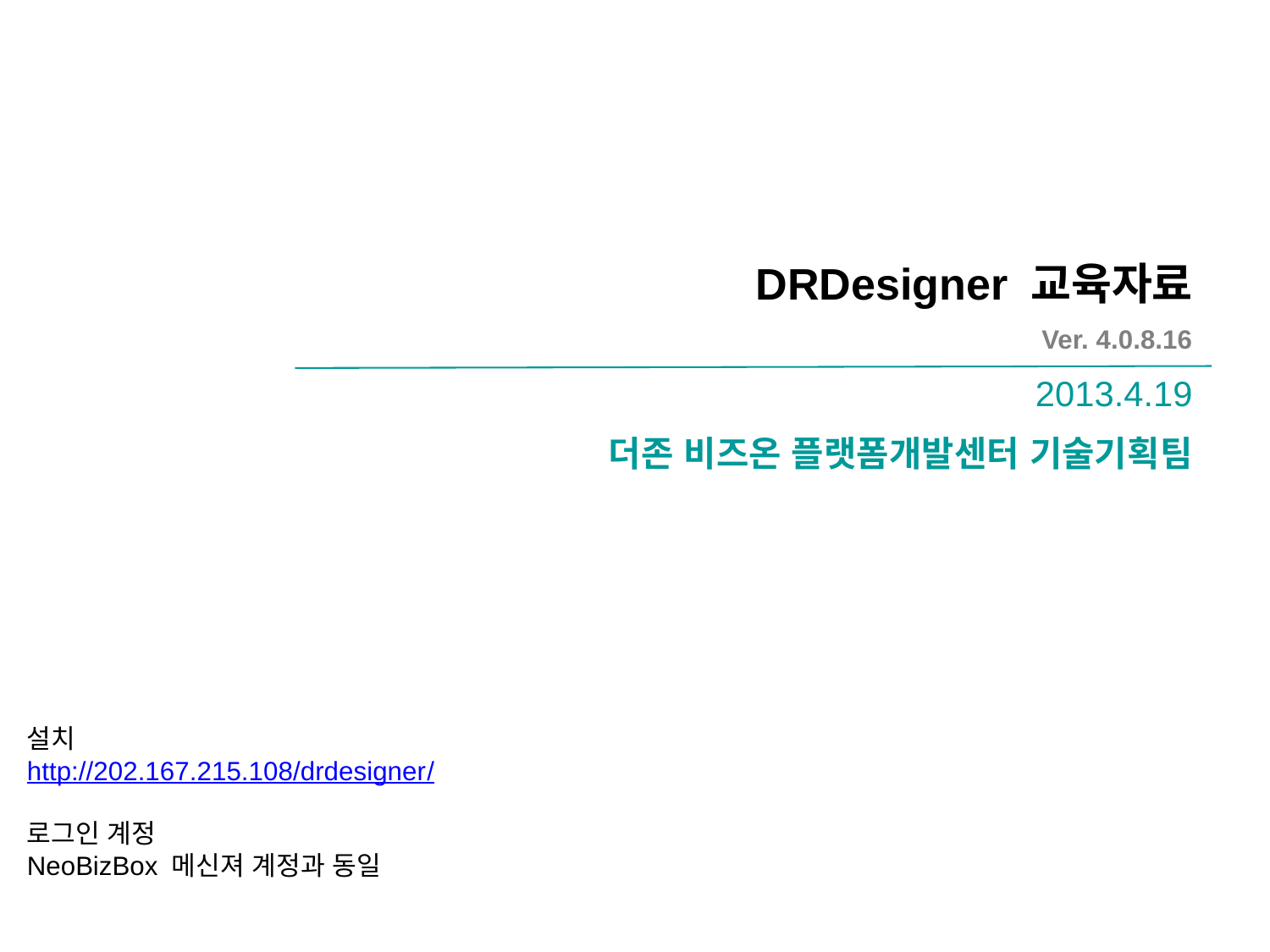

DRDesigner 교육자료
Ver. 4.0.8.16
2013.4.19
더존 비즈온 플랫폼개발센터 기술기획팀

설치
http://202.167.215.108/drdesigner/

로그인 계정
NeoBizBox 메신져 계정과 동일